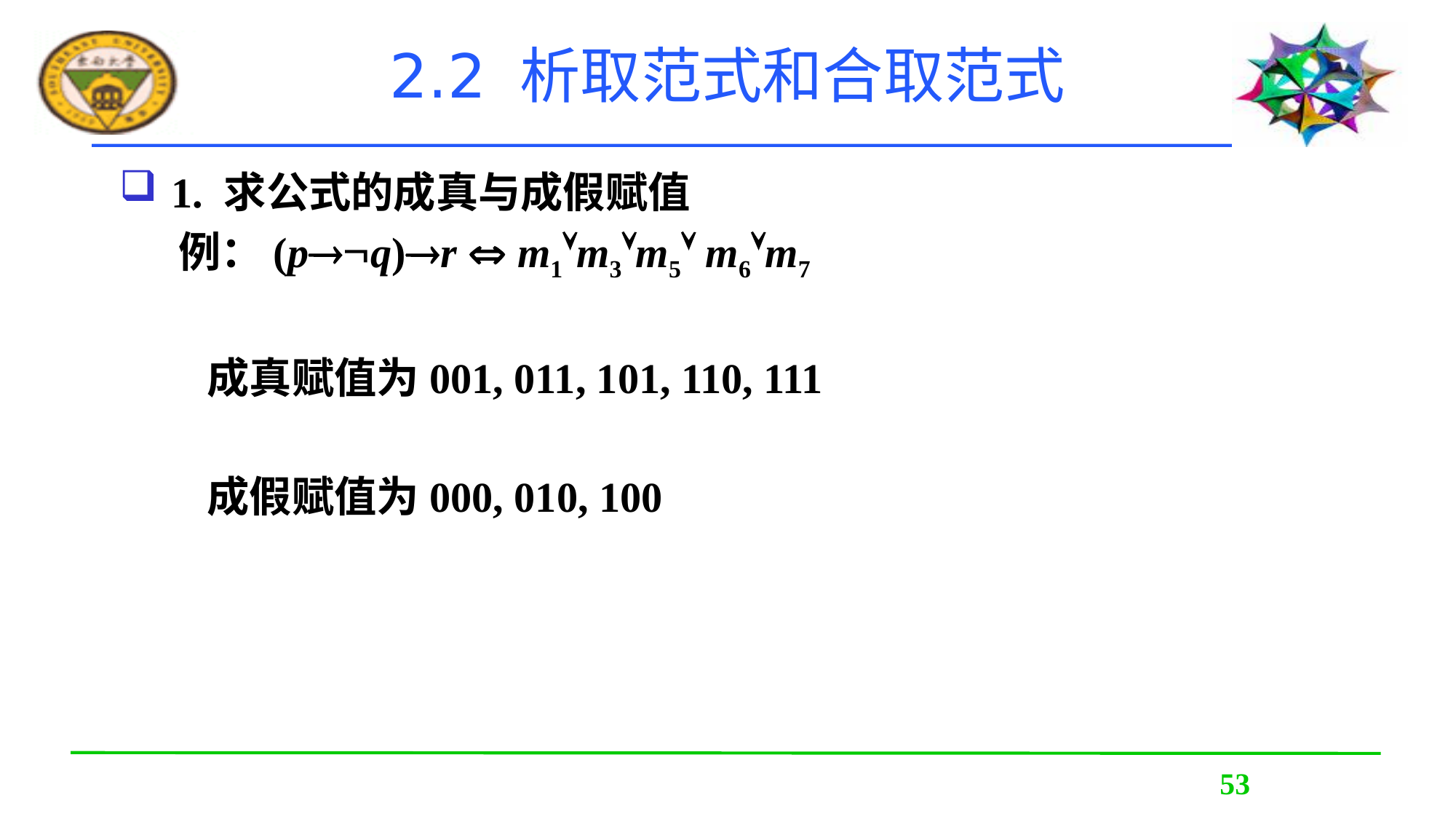

# 2.2 析取范式和合取范式
 1. 求公式的成真与成假赋值
     例：(p→¬q)→r ⇔ m1∨m3∨m5∨ m6∨m7

        成真赋值为001, 011, 101, 110, 111

        成假赋值为000, 010, 100